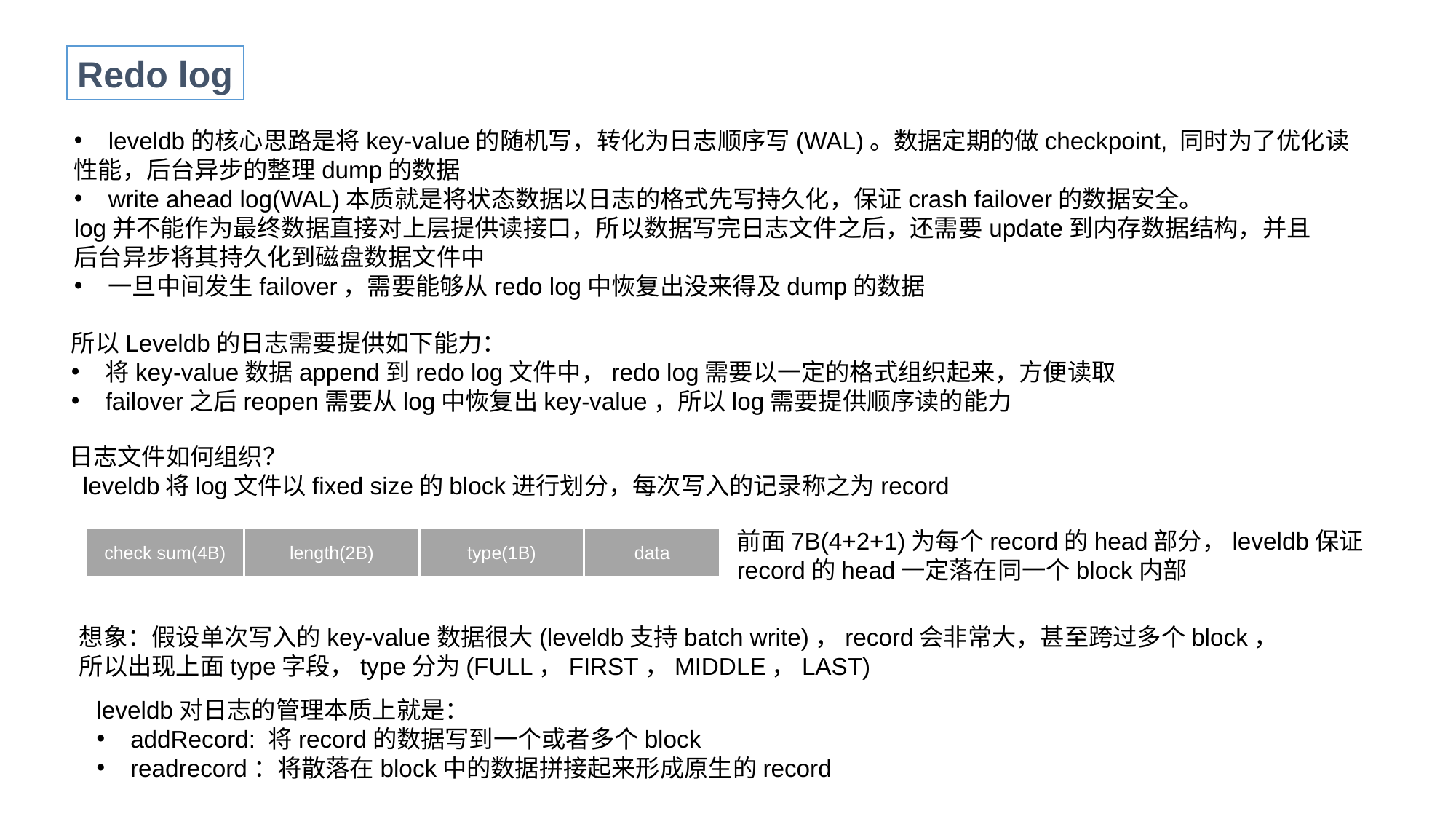

Redo log
leveldb的核心思路是将key-value的随机写，转化为日志顺序写(WAL)。数据定期的做checkpoint, 同时为了优化读
性能，后台异步的整理dump的数据
write ahead log(WAL)本质就是将状态数据以日志的格式先写持久化，保证crash failover的数据安全。
log并不能作为最终数据直接对上层提供读接口，所以数据写完日志文件之后，还需要update到内存数据结构，并且
后台异步将其持久化到磁盘数据文件中
一旦中间发生failover，需要能够从redo log中恢复出没来得及dump的数据
所以Leveldb的日志需要提供如下能力：
将key-value数据append到redo log文件中，redo log需要以一定的格式组织起来，方便读取
failover之后reopen需要从log中恢复出key-value，所以log需要提供顺序读的能力
日志文件如何组织？
  leveldb将log文件以fixed size的block进行划分，每次写入的记录称之为record
前面7B(4+2+1)为每个record的head部分，leveldb保证
record的head一定落在同一个block内部
check sum(4B)
length(2B)
type(1B)
data
想象：假设单次写入的key-value数据很大(leveldb支持batch write)，record会非常大，甚至跨过多个block，
所以出现上面type字段，type分为(FULL，FIRST，MIDDLE，LAST)
leveldb对日志的管理本质上就是：
addRecord: 将record的数据写到一个或者多个block
readrecord：将散落在block中的数据拼接起来形成原生的record